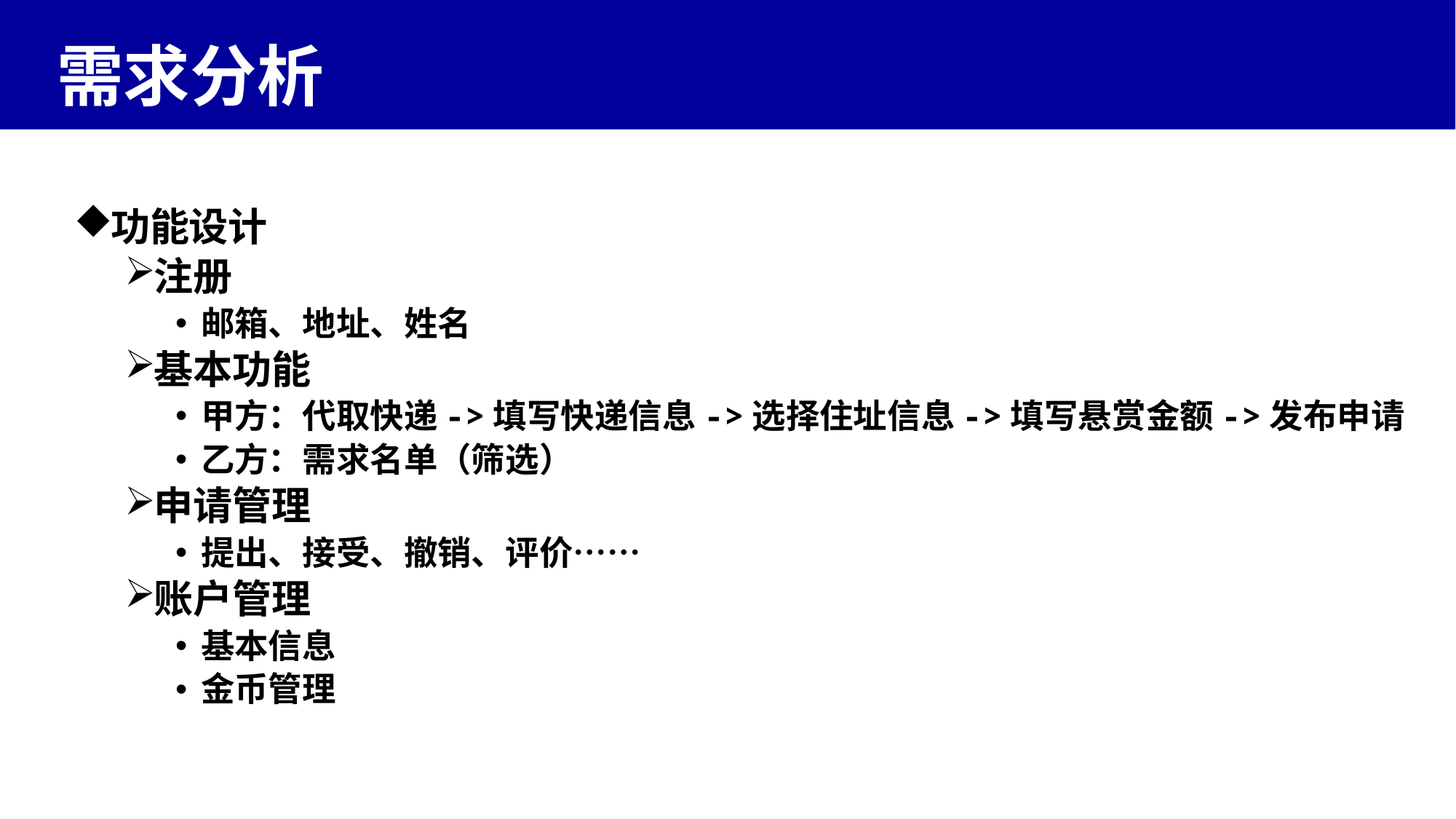

需求分析
功能设计
注册
邮箱、地址、姓名
基本功能
甲方：代取快递->填写快递信息->选择住址信息->填写悬赏金额->发布申请
乙方：需求名单（筛选）
申请管理
提出、接受、撤销、评价……
账户管理
基本信息
金币管理